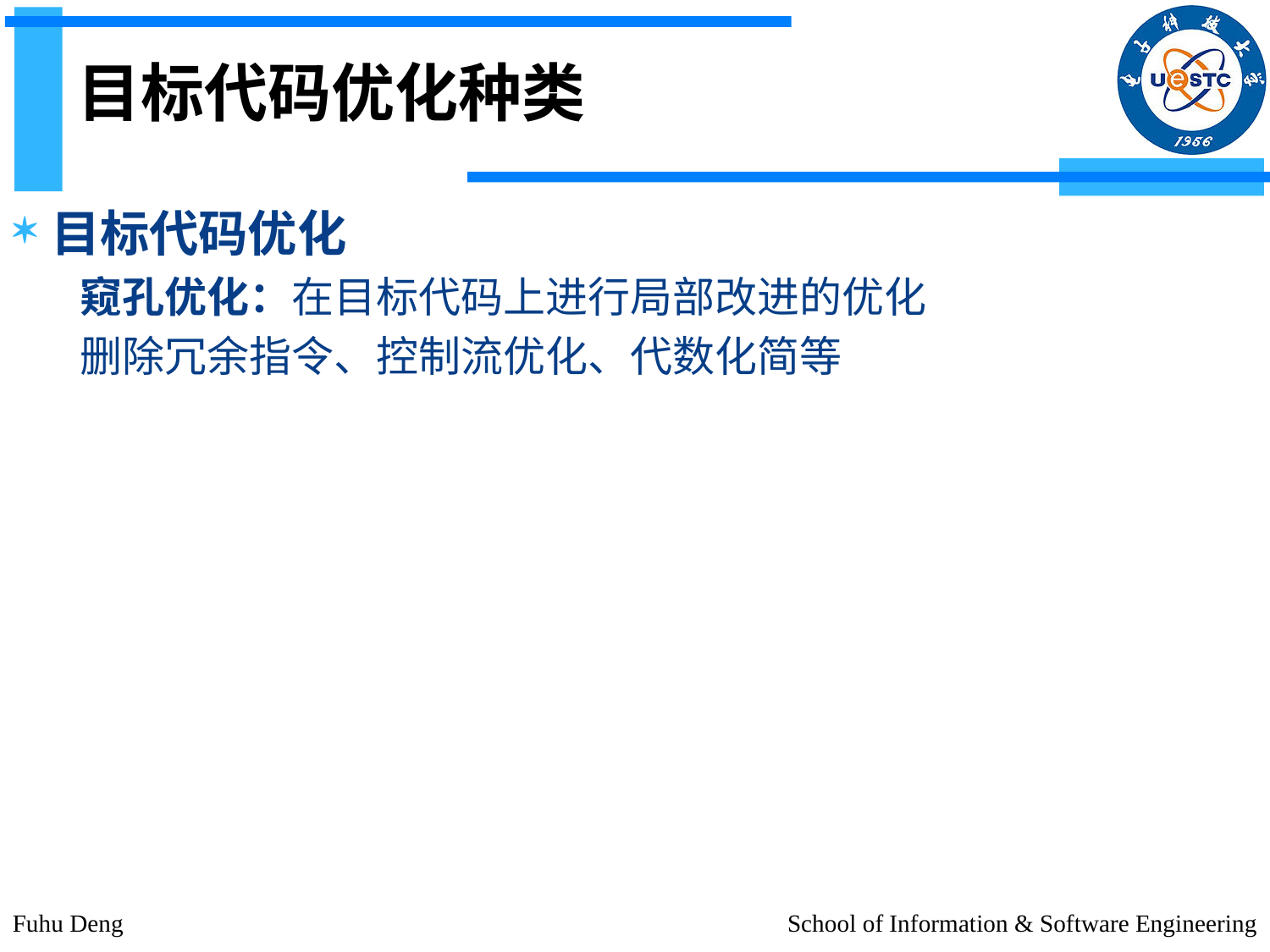

# 目标代码优化种类
目标代码优化
      窥孔优化：在目标代码上进行局部改进的优化
      删除冗余指令、控制流优化、代数化简等
Fuhu Deng
5
School of Information & Software Engineering